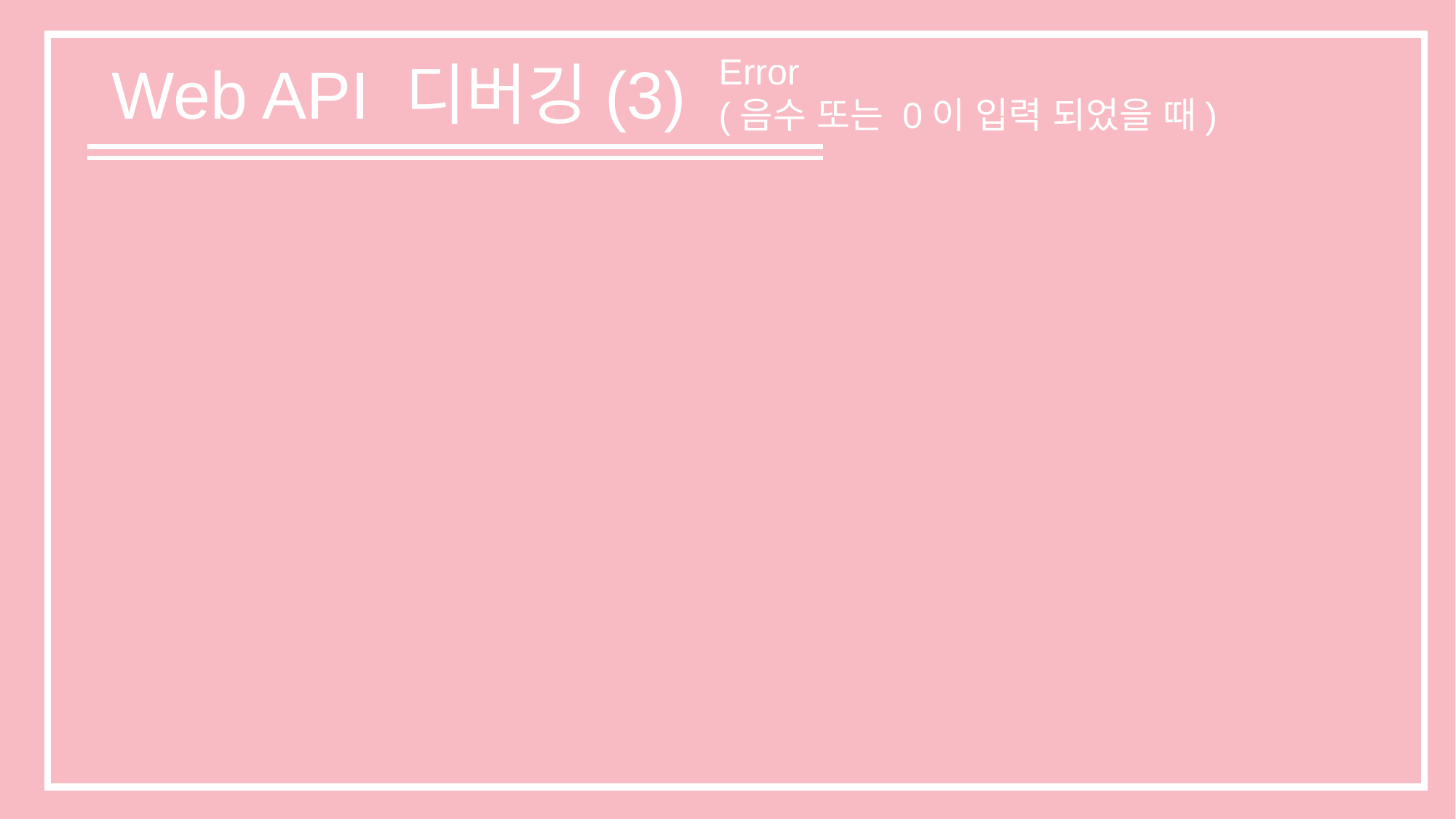

Error
(음수 또는 0이 입력 되었을 때)
Web API 디버깅(3)